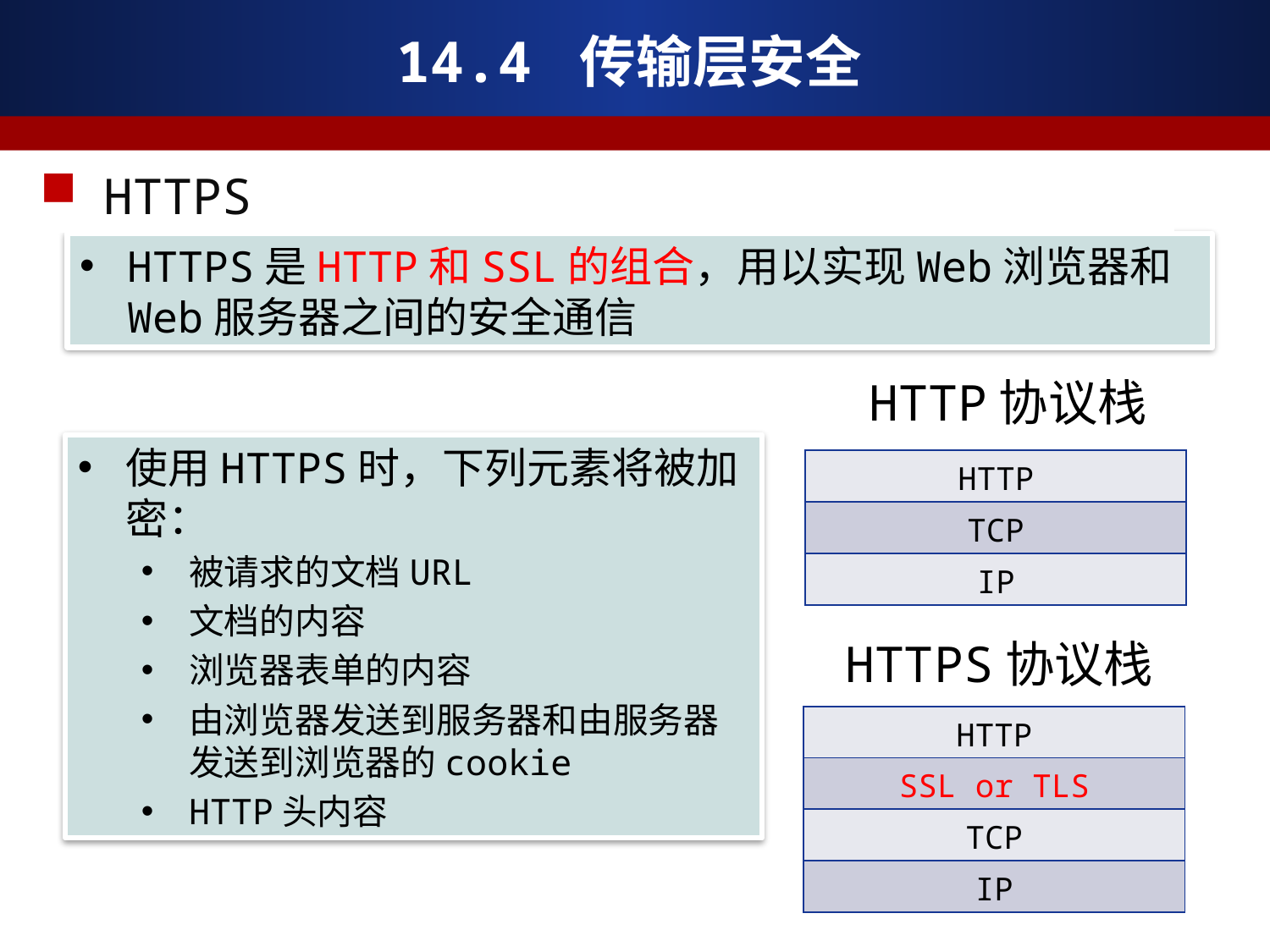

# 14.4 传输层安全
HTTPS
HTTPS是HTTP和SSL的组合，用以实现Web浏览器和Web服务器之间的安全通信
HTTP协议栈
使用HTTPS时，下列元素将被加密：
被请求的文档URL
文档的内容
浏览器表单的内容
由浏览器发送到服务器和由服务器发送到浏览器的cookie
HTTP头内容
| HTTP |
| --- |
| TCP |
| IP |
HTTPS协议栈
| HTTP |
| --- |
| SSL or TLS |
| TCP |
| IP |